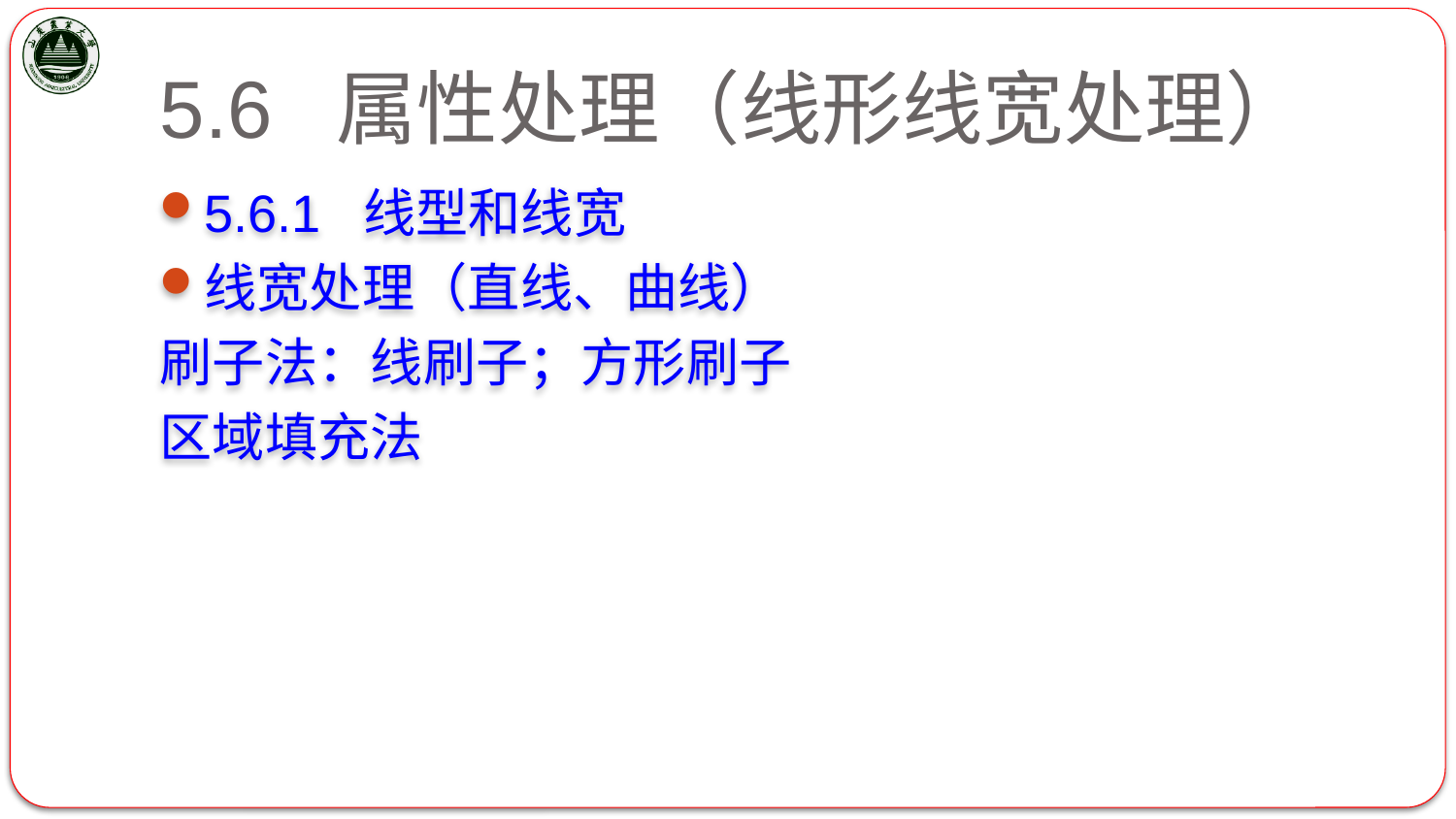

# 5.6  属性处理（线形线宽处理）
5.6.1  线型和线宽
线宽处理（直线、曲线）
刷子法：线刷子；方形刷子
区域填充法